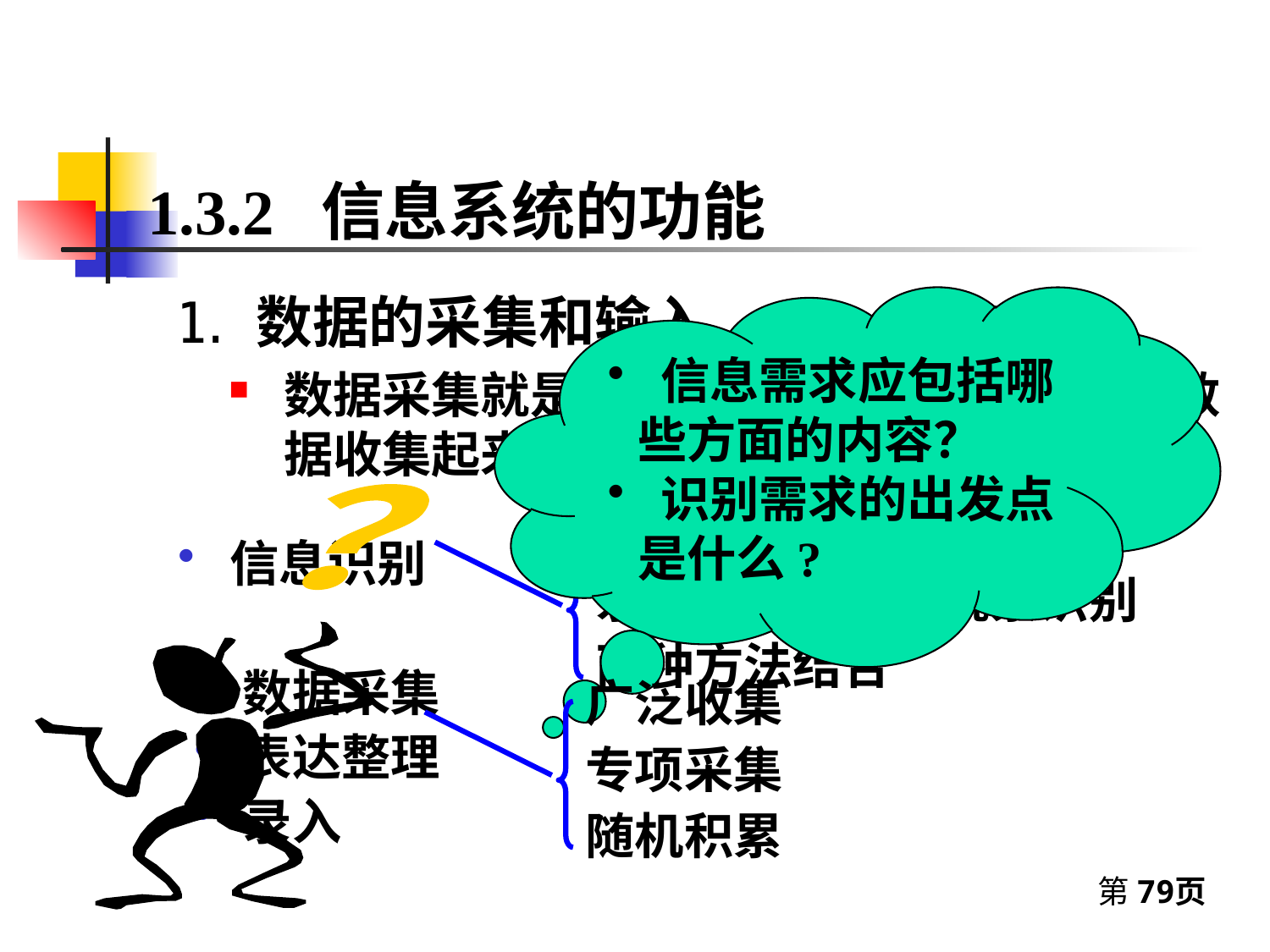

1.3.2  信息系统的功能
1. 数据的采集和输入
数据采集就是把分布各部门、各处有关的数据收集起来，转化成信息系统所需的形式

 信息需求应包括哪些方面的内容？
 识别需求的出发点是什么?
？

决策者进行识别

系统分析员亲自观察识别
两种方法结合
信息识别
数据采集
表达整理
录入
广泛收集

专项采集
随机积累